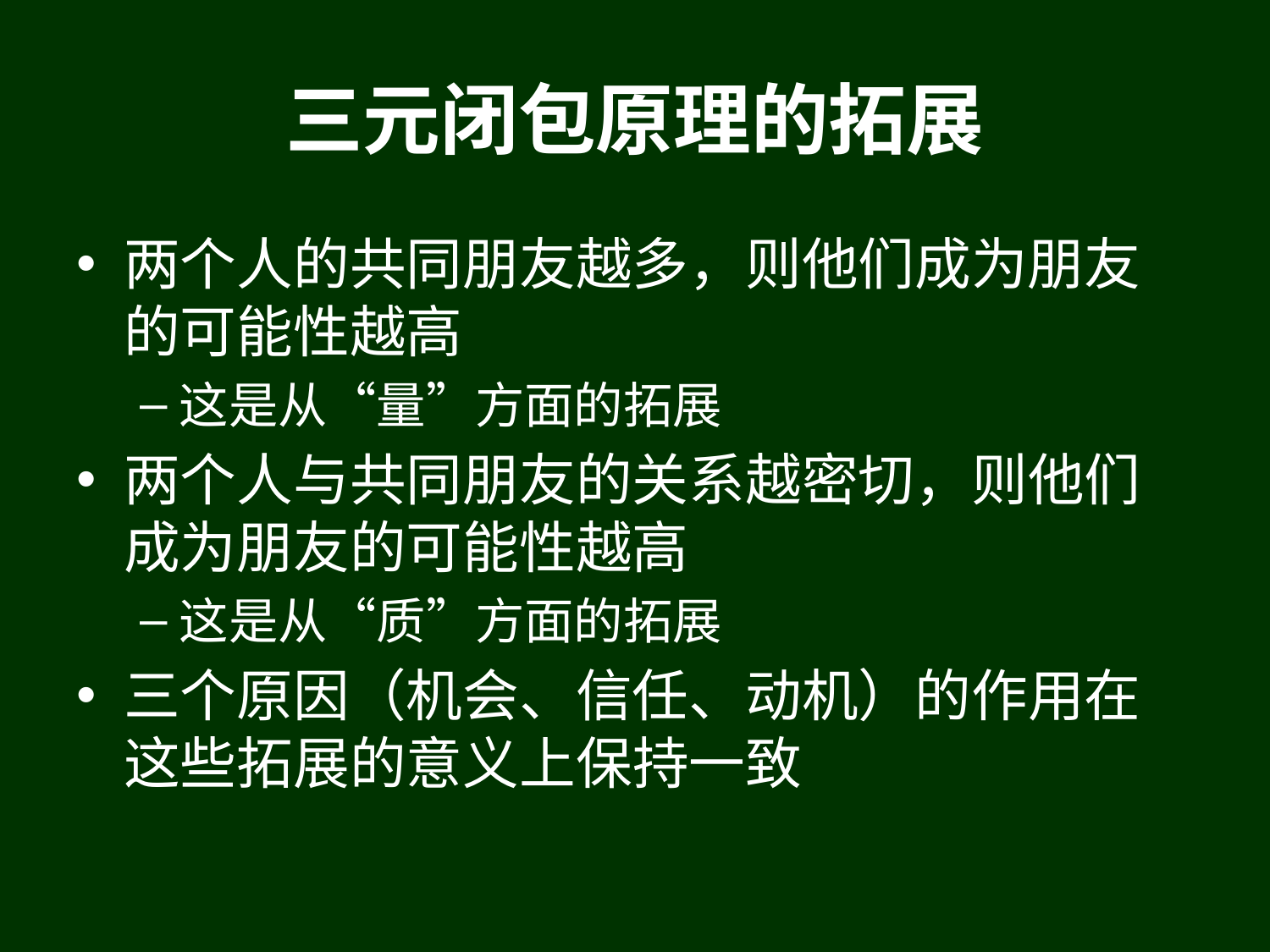

# 三元闭包原理的拓展
两个人的共同朋友越多，则他们成为朋友的可能性越高
这是从“量”方面的拓展
两个人与共同朋友的关系越密切，则他们成为朋友的可能性越高
这是从“质”方面的拓展
三个原因（机会、信任、动机）的作用在这些拓展的意义上保持一致